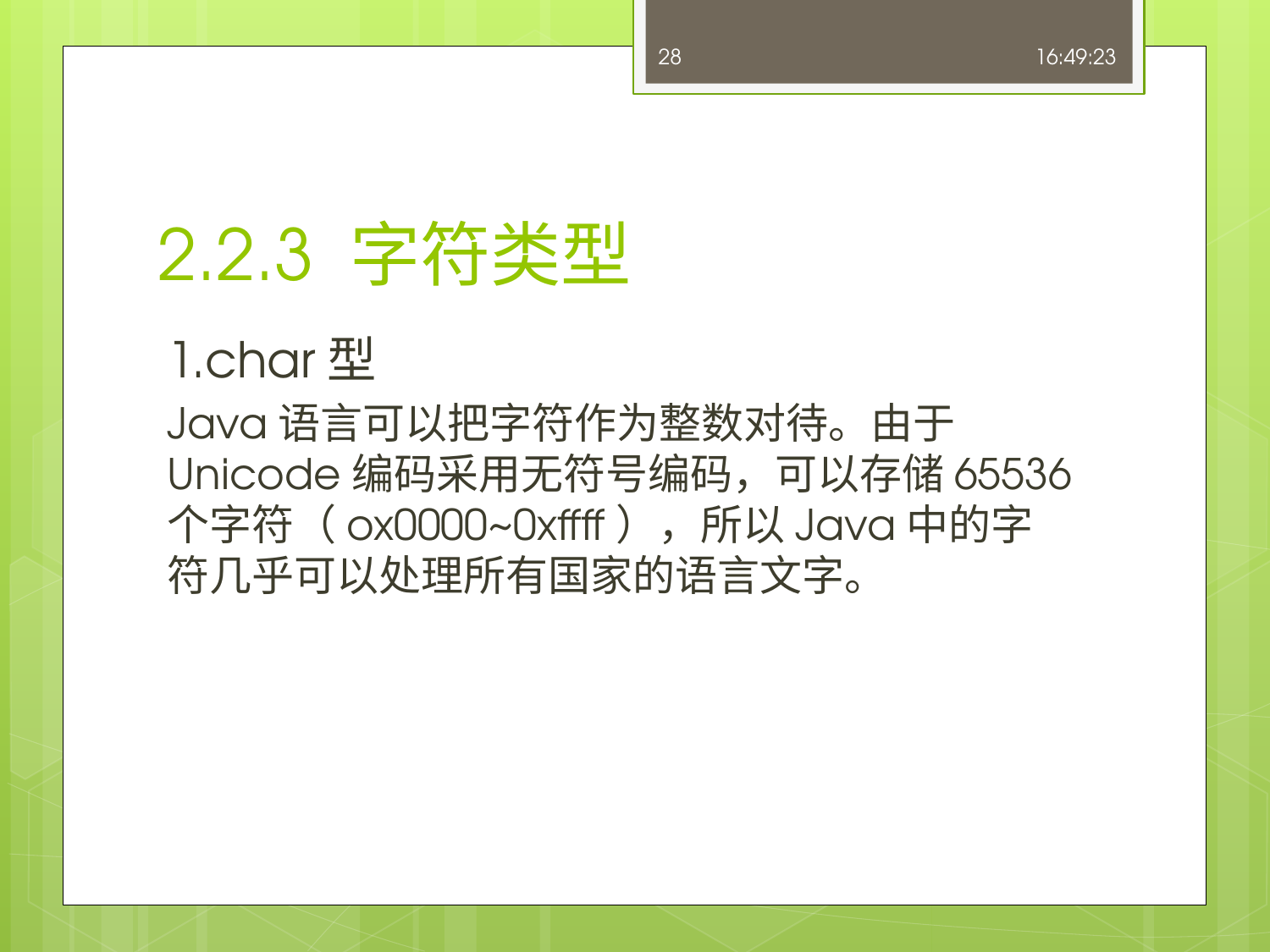

28
16:49:23
# 2.2.3 字符类型
1.char型
Java语言可以把字符作为整数对待。由于Unicode编码采用无符号编码，可以存储65536个字符（ox0000~0xffff），所以Java中的字符几乎可以处理所有国家的语言文字。